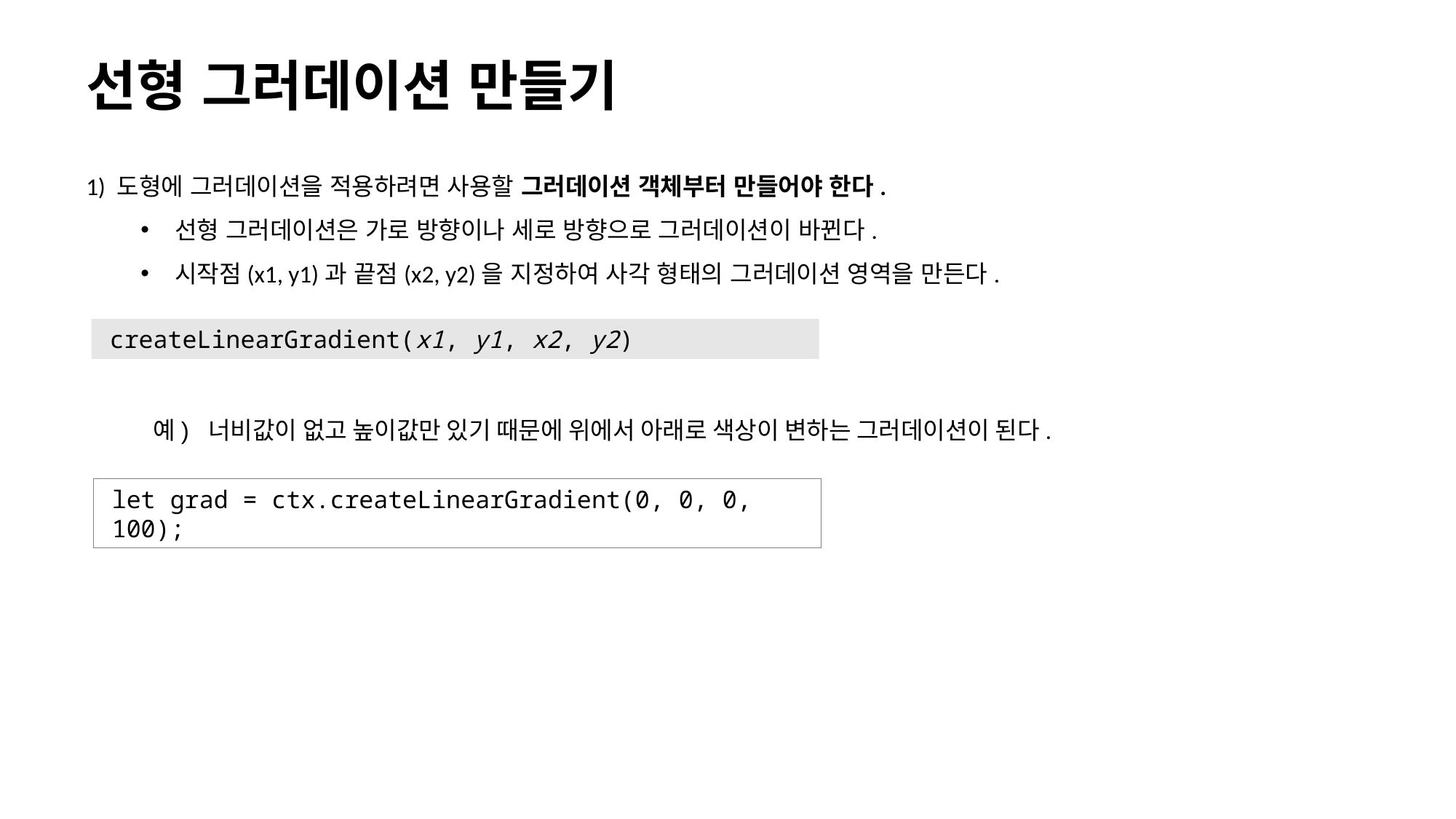

# 선형 그러데이션 만들기
1) 도형에 그러데이션을 적용하려면 사용할 그러데이션 객체부터 만들어야 한다.
선형 그러데이션은 가로 방향이나 세로 방향으로 그러데이션이 바뀐다.
시작점(x1, y1)과 끝점(x2, y2)을 지정하여 사각 형태의 그러데이션 영역을 만든다.
createLinearGradient(x1, y1, x2, y2)
예)  너비값이 없고 높이값만 있기 때문에 위에서 아래로 색상이 변하는 그러데이션이 된다.
let grad = ctx.createLinearGradient(0, 0, 0, 100);